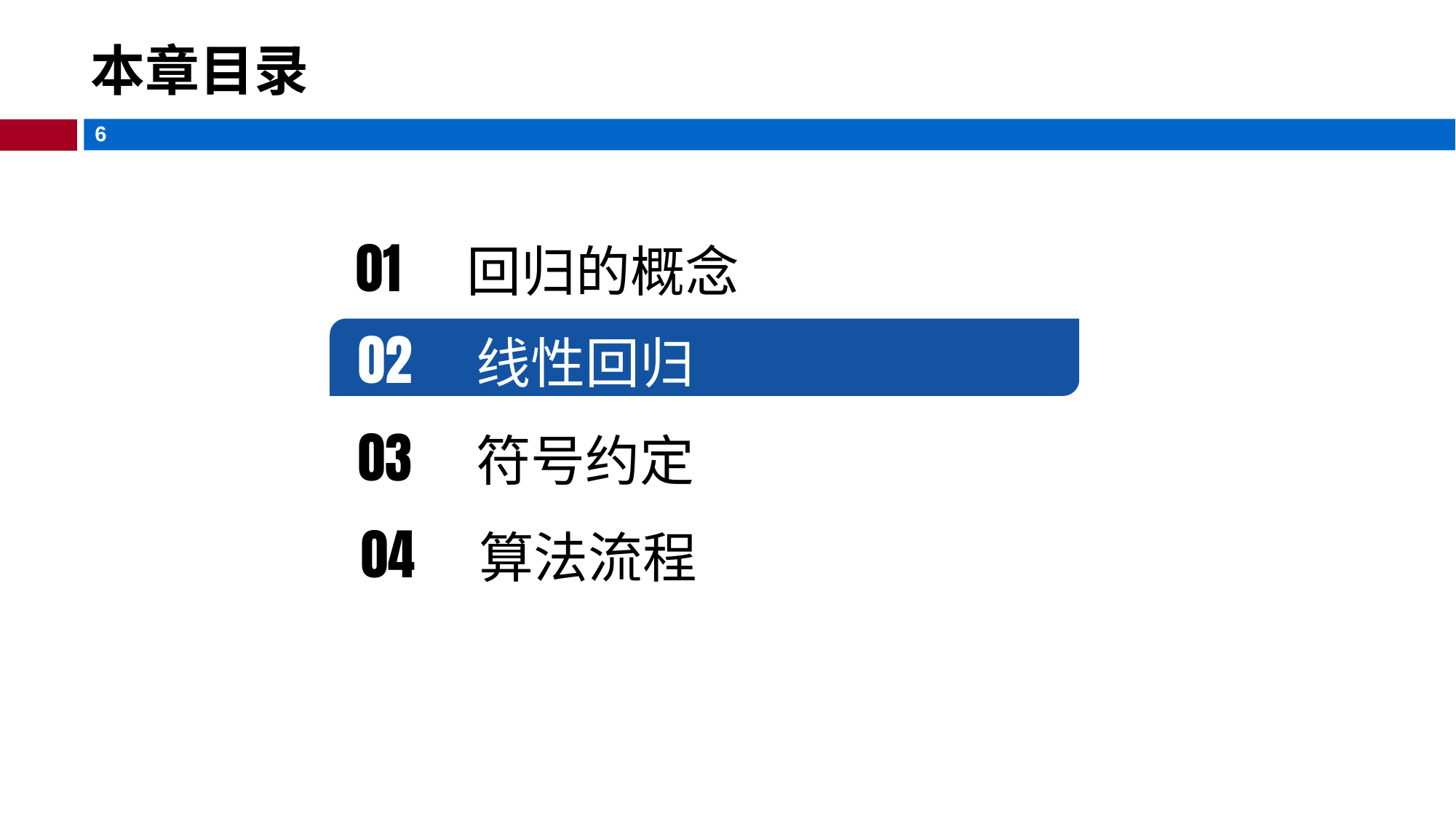

# 本章目录
01    回归的概念

02    线性回归
03    符号约定
04    算法流程